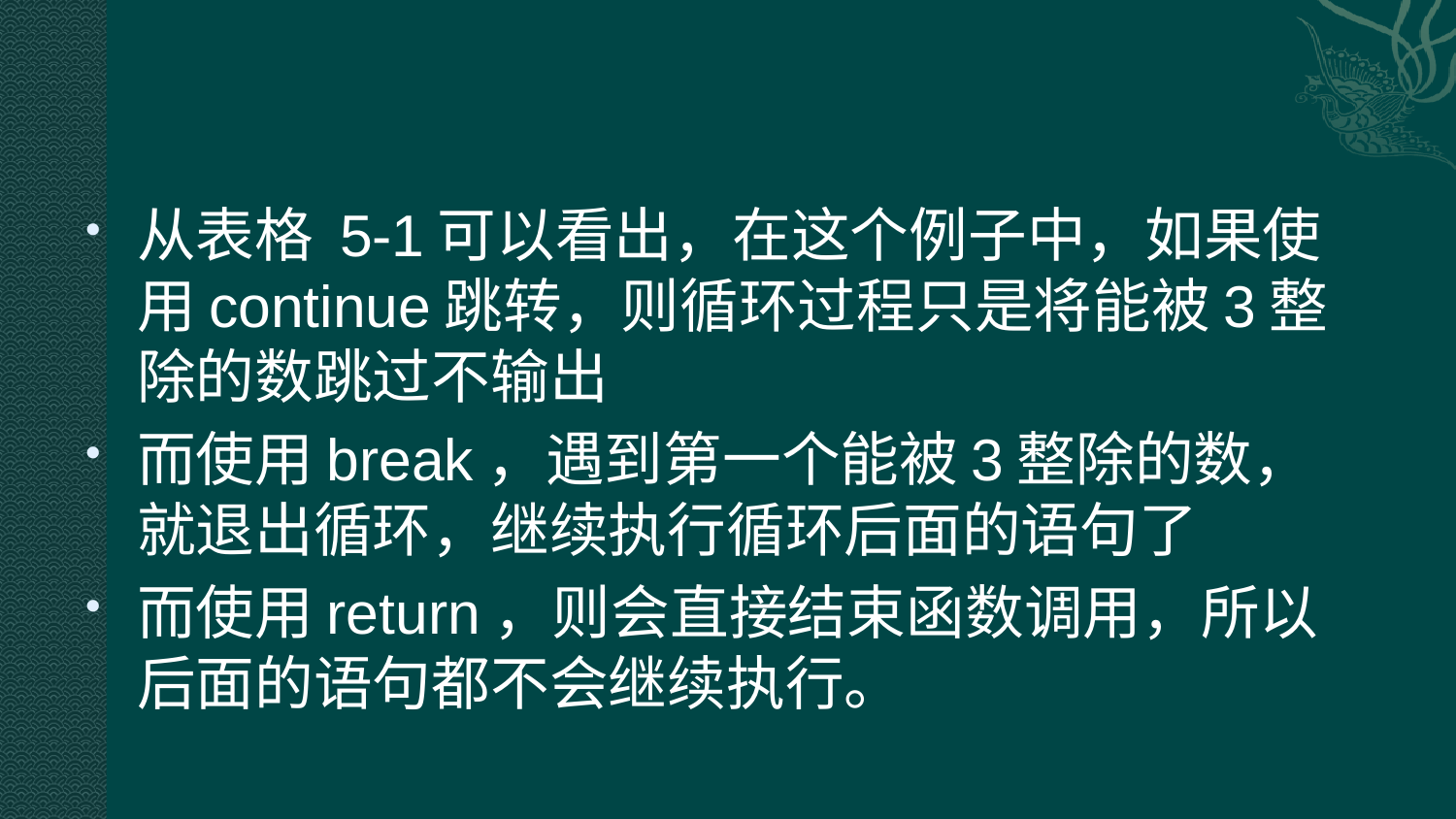

#
从表格 5-1可以看出，在这个例子中，如果使用continue跳转，则循环过程只是将能被3整除的数跳过不输出
而使用break，遇到第一个能被3整除的数，就退出循环，继续执行循环后面的语句了
而使用return，则会直接结束函数调用，所以后面的语句都不会继续执行。